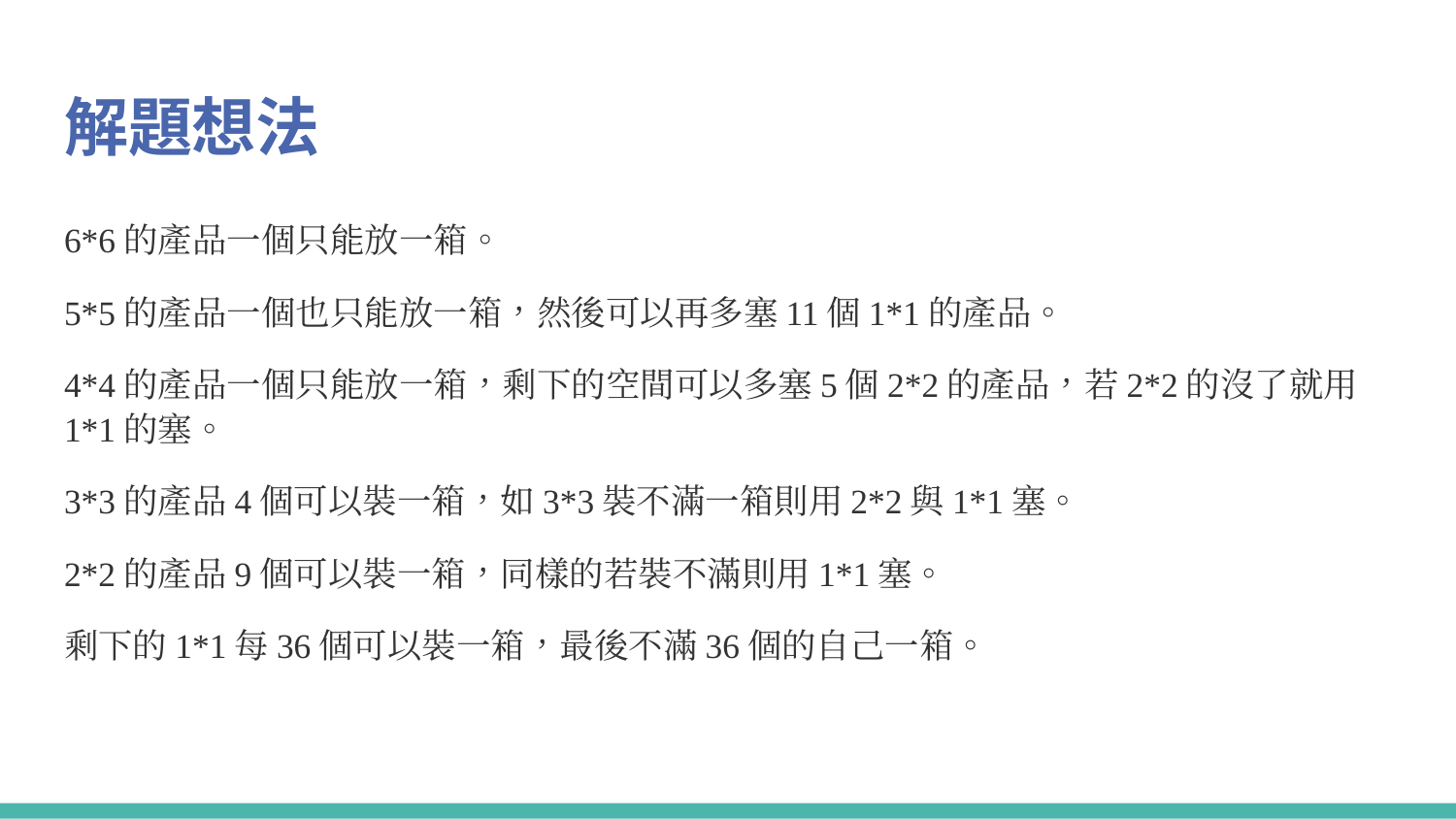

# 解題想法
6*6的產品一個只能放一箱。
5*5的產品一個也只能放一箱，然後可以再多塞11個1*1的產品。
4*4的產品一個只能放一箱，剩下的空間可以多塞5個2*2的產品，若2*2的沒了就用1*1的塞。
3*3的產品4個可以裝一箱，如3*3裝不滿一箱則用2*2與1*1塞。
2*2的產品9個可以裝一箱，同樣的若裝不滿則用1*1塞。
剩下的1*1每36個可以裝一箱，最後不滿36個的自己一箱。